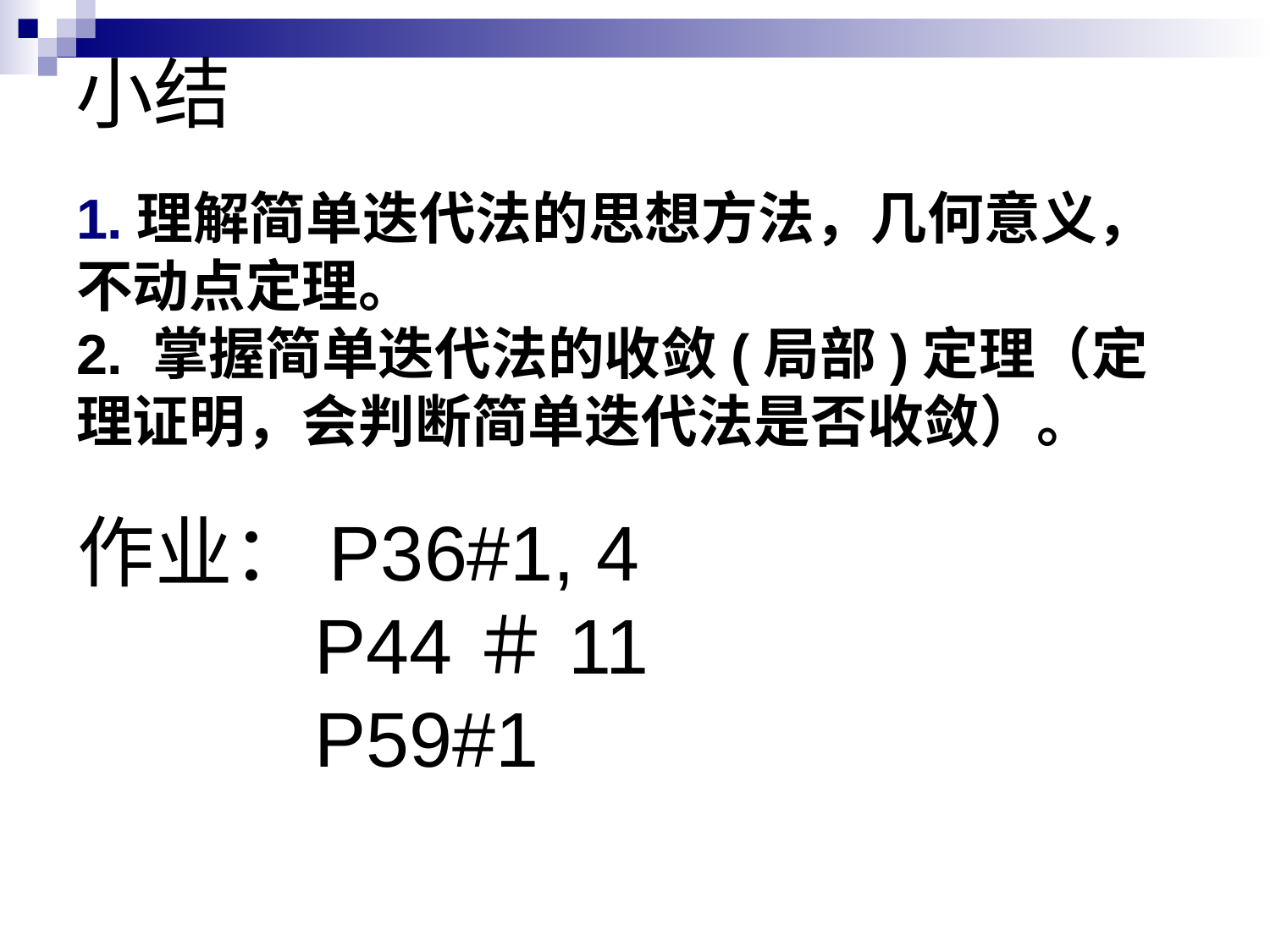

# 小结
1.理解简单迭代法的思想方法，几何意义，不动点定理。
2. 掌握简单迭代法的收敛(局部)定理（定理证明，会判断简单迭代法是否收敛）。

作业：P36#1, 4
           P44＃11
           P59#1